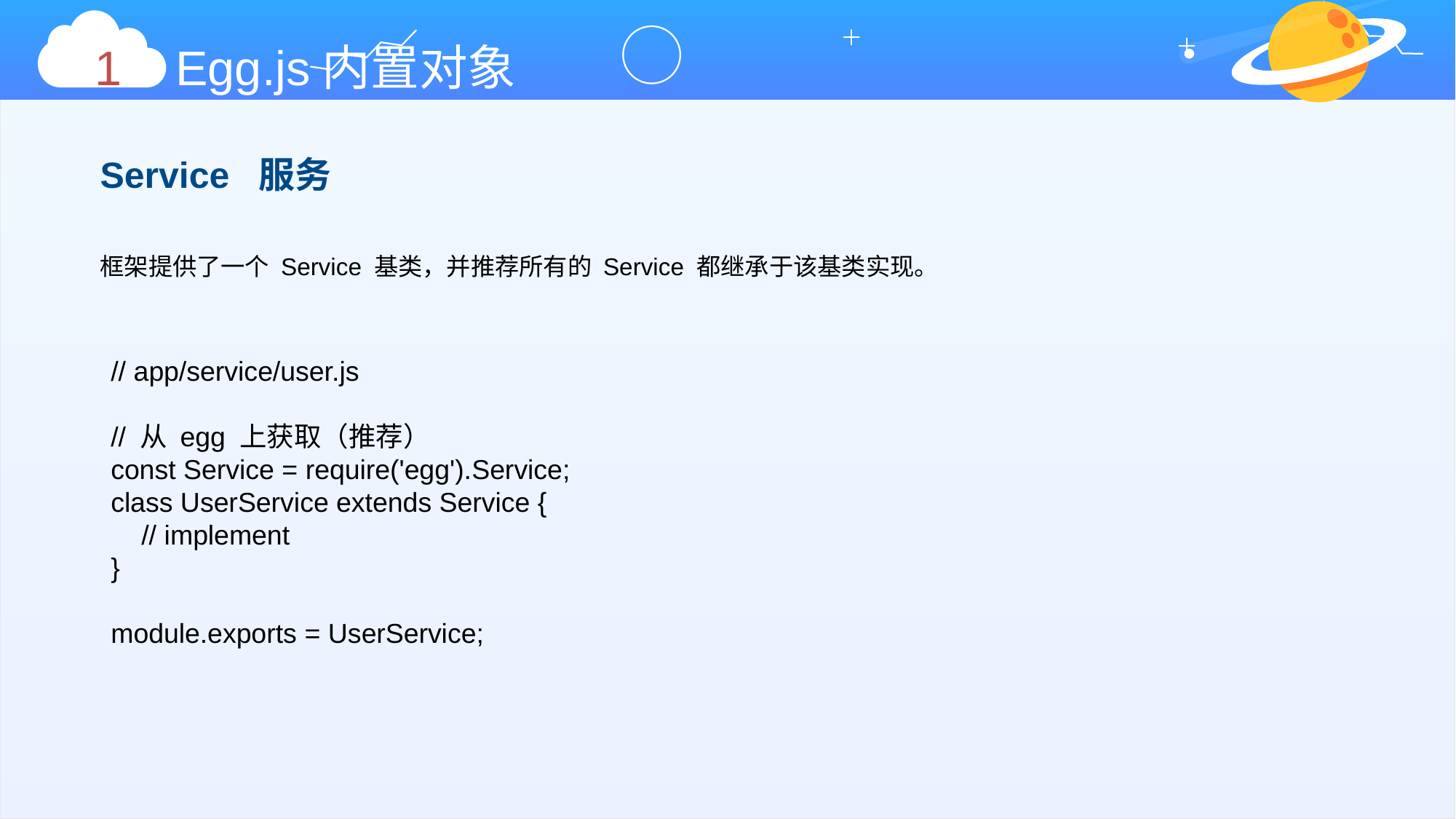

1    Egg.js内置对象
Service  服务
框架提供了一个 Service 基类，并推荐所有的 Service 都继承于该基类实现。
// app/service/user.js

// 从 egg 上获取（推荐）
const Service = require('egg').Service;
class UserService extends Service {
    // implement
}

module.exports = UserService;